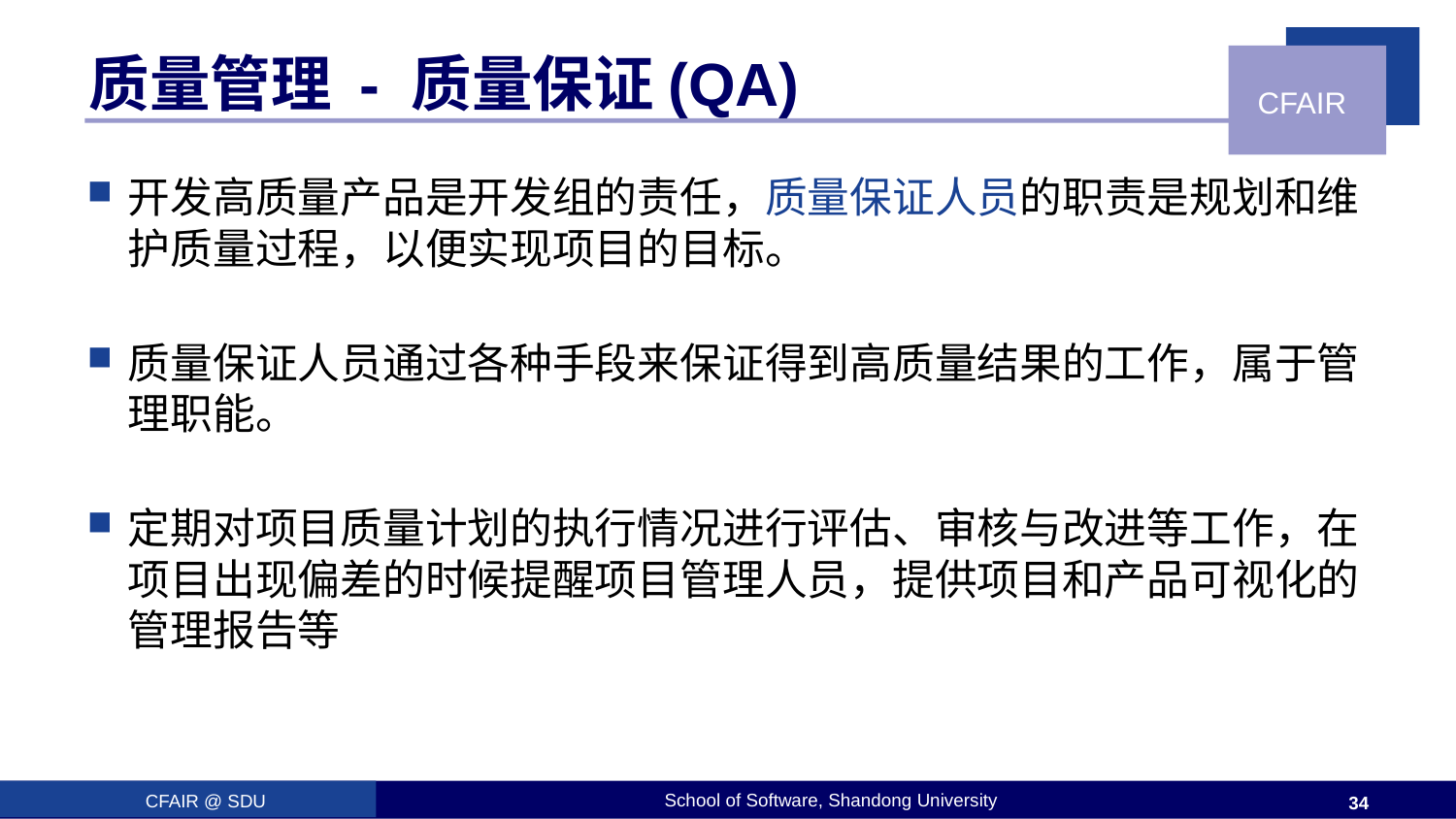

# 质量管理 - 质量保证(QA)
开发高质量产品是开发组的责任，质量保证人员的职责是规划和维护质量过程，以便实现项目的目标。

质量保证人员通过各种手段来保证得到高质量结果的工作，属于管理职能。

定期对项目质量计划的执行情况进行评估、审核与改进等工作，在项目出现偏差的时候提醒项目管理人员，提供项目和产品可视化的管理报告等